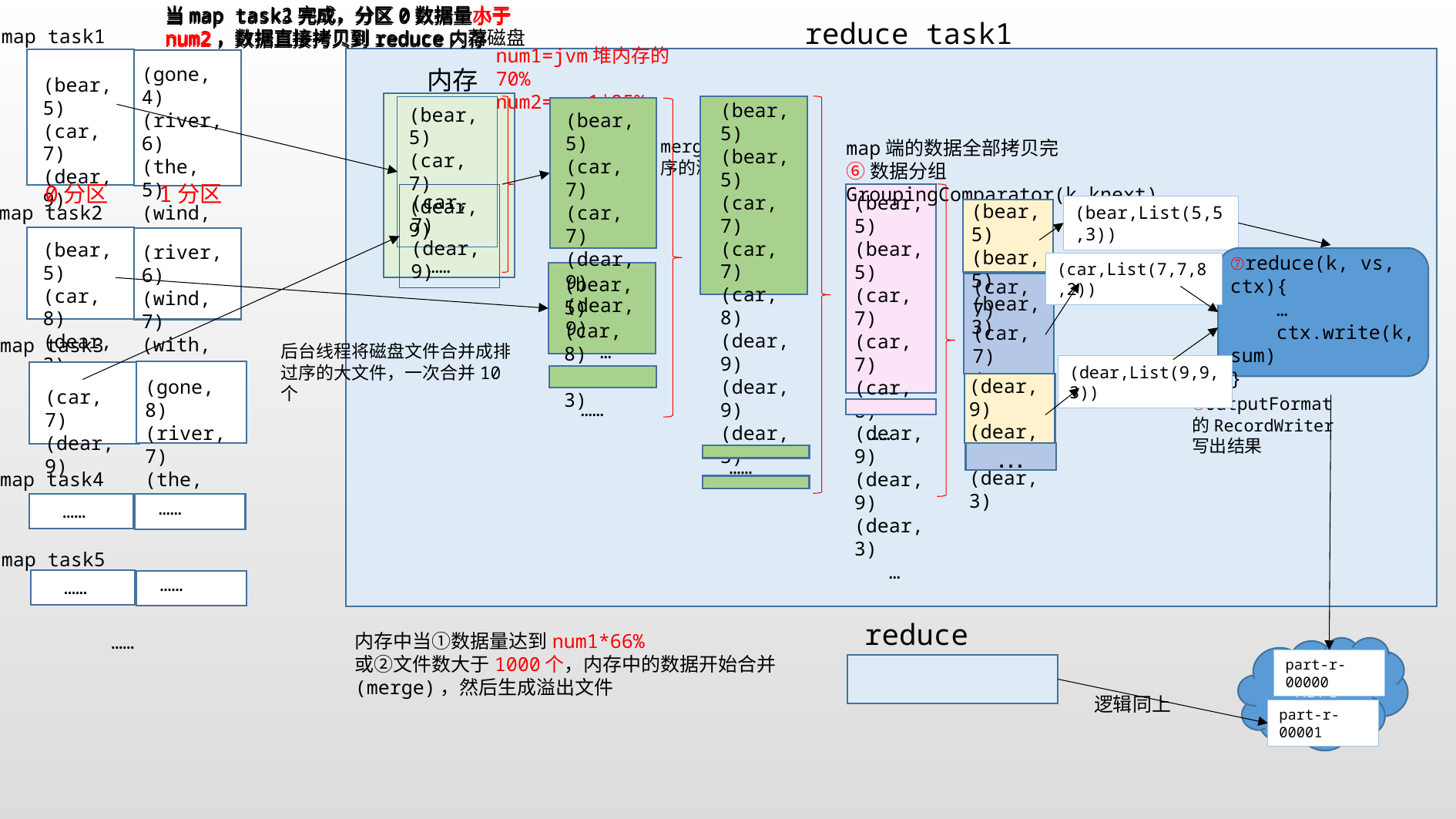

当map task2完成，分区0数据量大于num2，数据直接拷贝到reduce，落磁盘
当map task1完成，分区0数据量小于num2，数据直接拷贝到reduce内存
当map task3完成，分区0数据量小于num2，数据直接拷贝到reduce内存
reduce task1
map task1
num1=jvm堆内存的70%
num2=num1*25%

(gone, 4)
(river, 6)
(the, 5)
(wind, 8)
(with, 5)
内存
(bear, 5)
(car, 7)
(dear, 9)
(bear,5)
(bear,5)
(car, 7)
(car, 7)
(car, 8)
(dear,9)
(dear,9)
(dear,3)

(bear, 5)
(car, 7)
(dear, 9)

(bear,5)
(car, 7)
(car, 7)
(dear,9)
(dear,9)
   …
merge后的、排过序的溢出文件
map端的数据全部拷贝完
⑥数据分组GroupingComparator(k,knext)
0分区
1分区

(car, 7)
(dear, 9)
(bear,5)
(bear,5)
(car, 7)
(car, 7)
(car, 8)
(dear,9)
(dear,9)
(dear,3)
   …
(bear,5)
(bear,5)
(bear,3)
map task2
(bear,List(5,5,3))

(bear, 5)
(car, 8)
(dear, 3)
(river, 6)
(wind, 7)
(with, 3)
⑦reduce(k, vs, ctx){
    …
    ctx.write(k, sum)
}

……
(car,List(7,7,8,2))

(bear, 5)
(car, 8)
(dear, 3)
(car, 7)
(car, 7)
(car, 8)
(car, 2)

map task3
后台线程将磁盘文件合并成排过序的大文件，一次合并10个
(dear,List(9,9,3))

(dear,9)
(dear,9)
(dear,3)
(gone, 8)
(river, 7)
(the, 9)

(car, 7)
(dear, 9)
⑧OutputFormat的RecordWriter写出结果
……

……
…

……
map task4

……
……

map task5
……
……

reduce task2
内存中当①数据量达到num1*66%
或②文件数大于1000个，内存中的数据开始合并(merge)，然后生成溢出文件
……
HDFS
part-r-00000

逻辑同上
part-r-00001